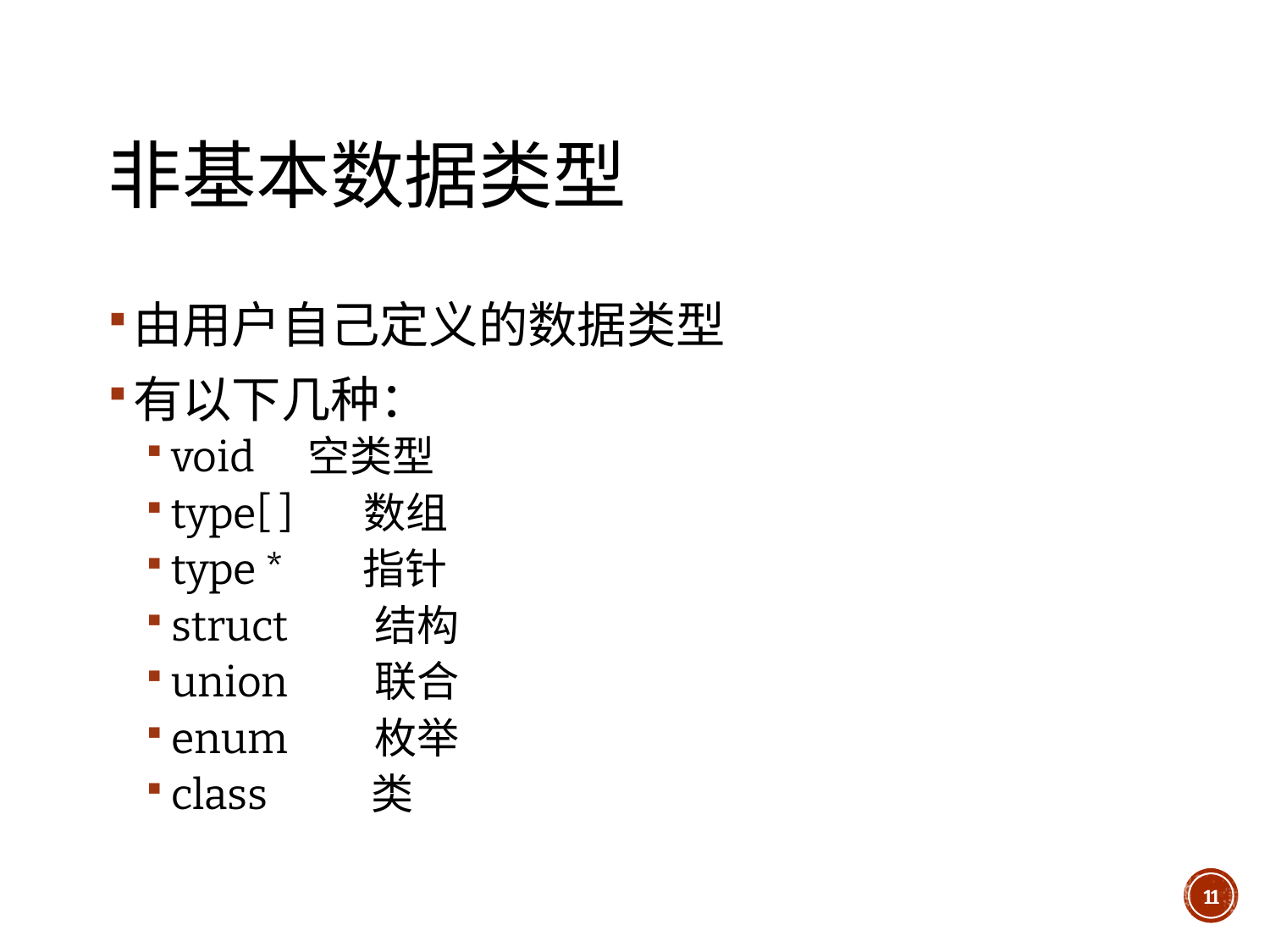

# 非基本数据类型
由用户自己定义的数据类型
有以下几种：
void     空类型
type[ ]       数组
type *        指针
struct         结构
union         联合
enum         枚举
class           类
11